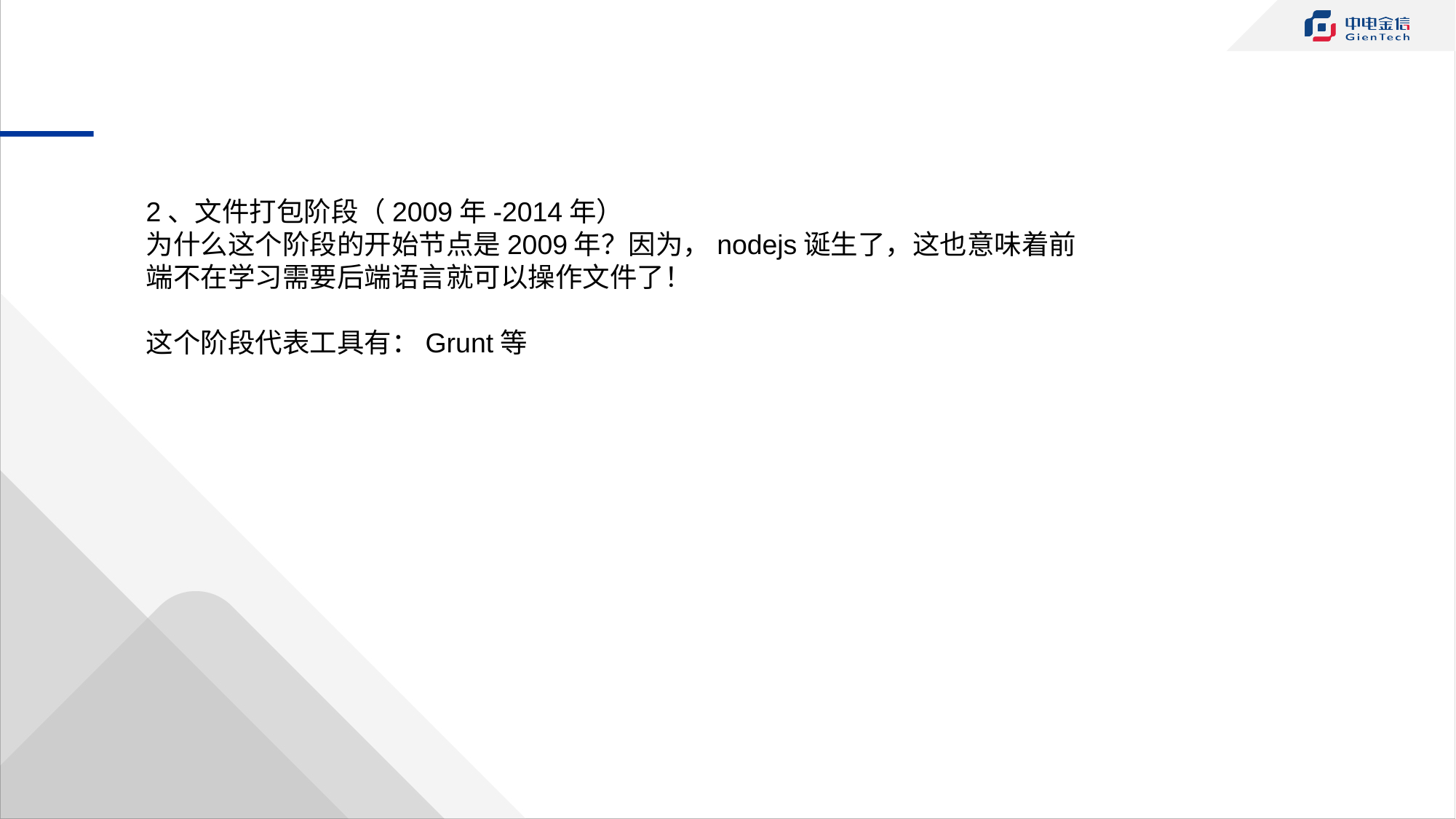

2、文件打包阶段（2009年-2014年）
为什么这个阶段的开始节点是2009年？因为，nodejs诞生了，这也意味着前端不在学习需要后端语言就可以操作文件了！

这个阶段代表工具有：Grunt等